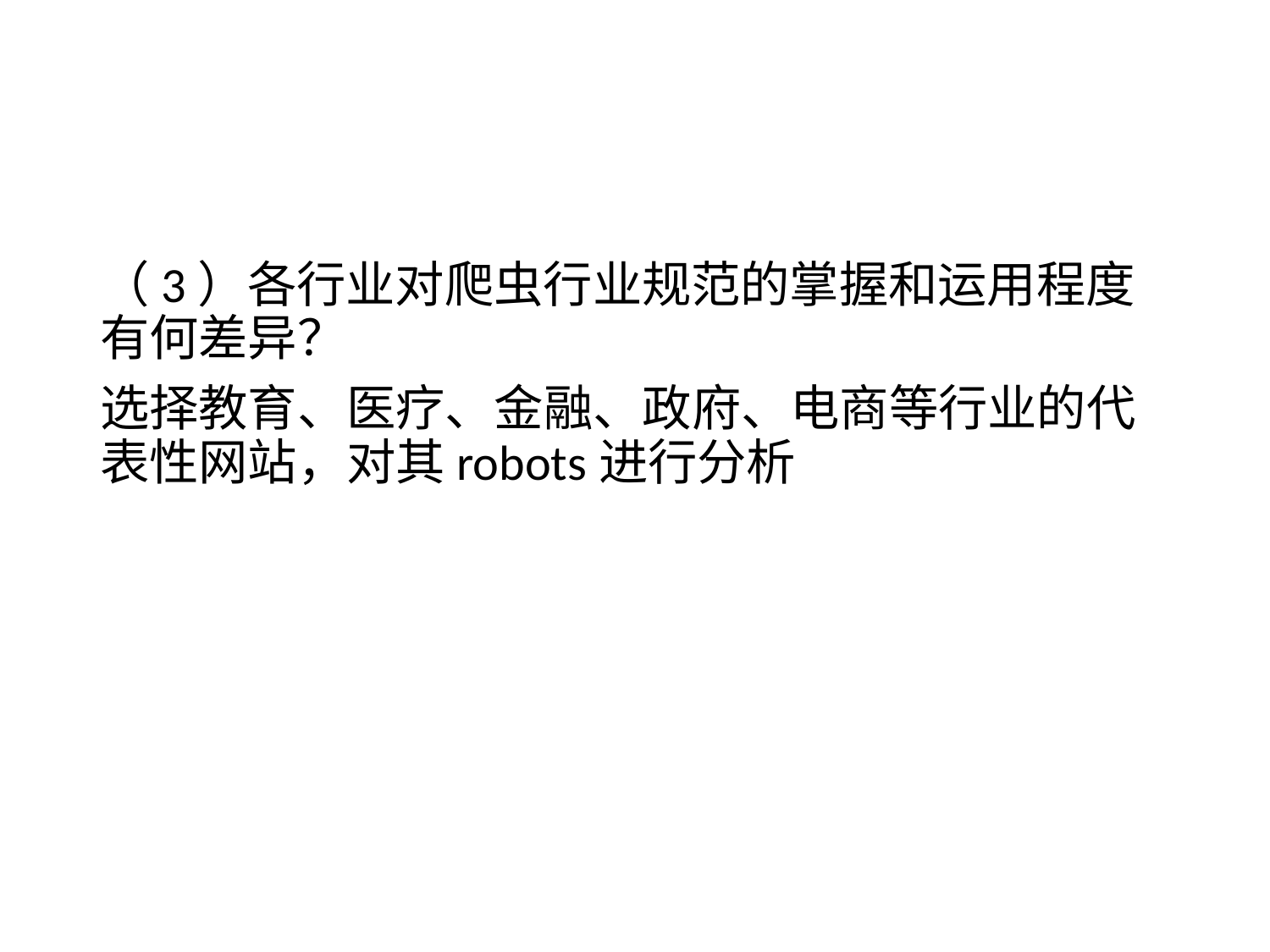

#
（3）各行业对爬虫行业规范的掌握和运用程度有何差异？
选择教育、医疗、金融、政府、电商等行业的代表性网站，对其robots进行分析